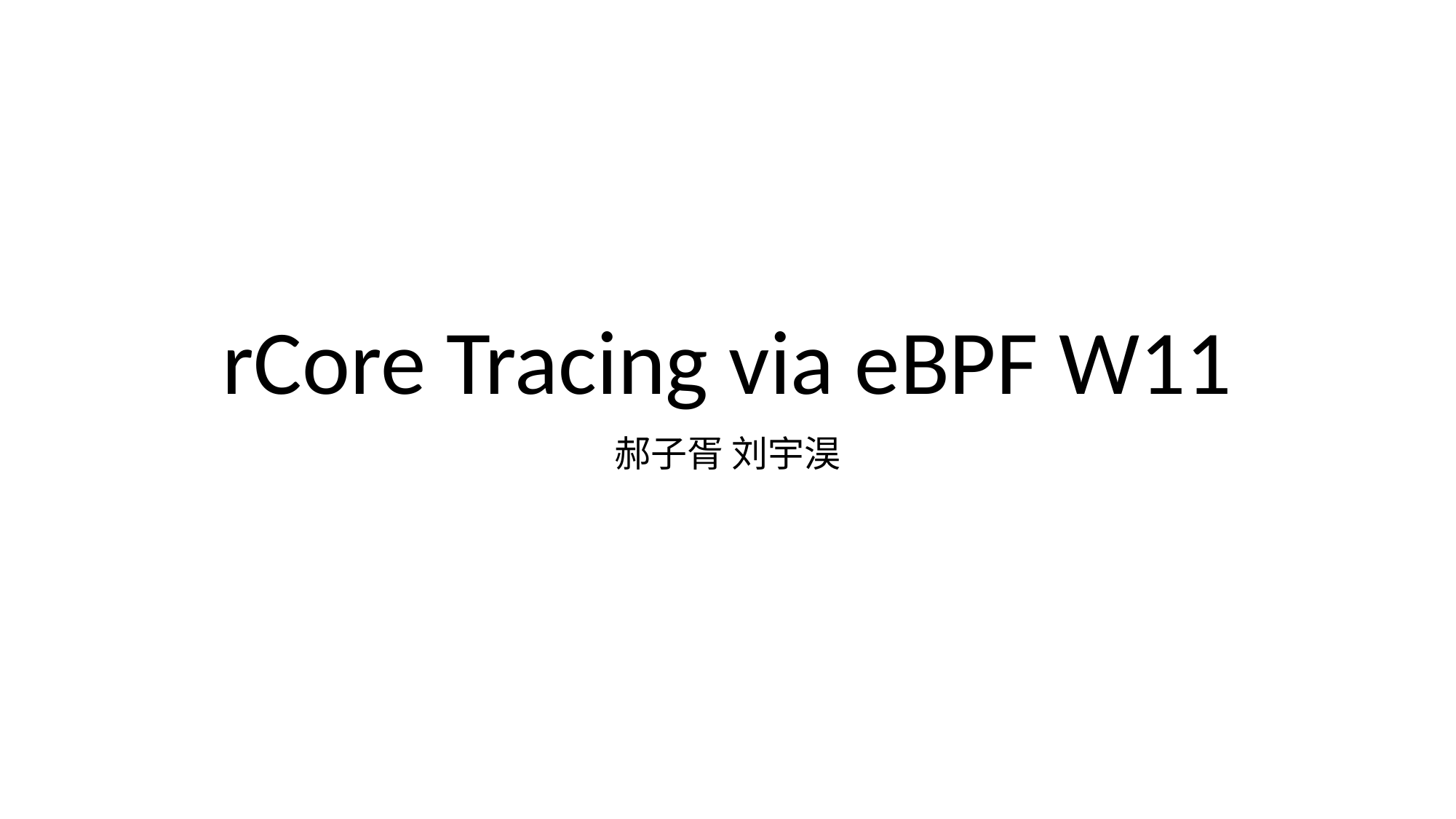

# rCore Tracing via eBPF W11
郝子胥 刘宇淏